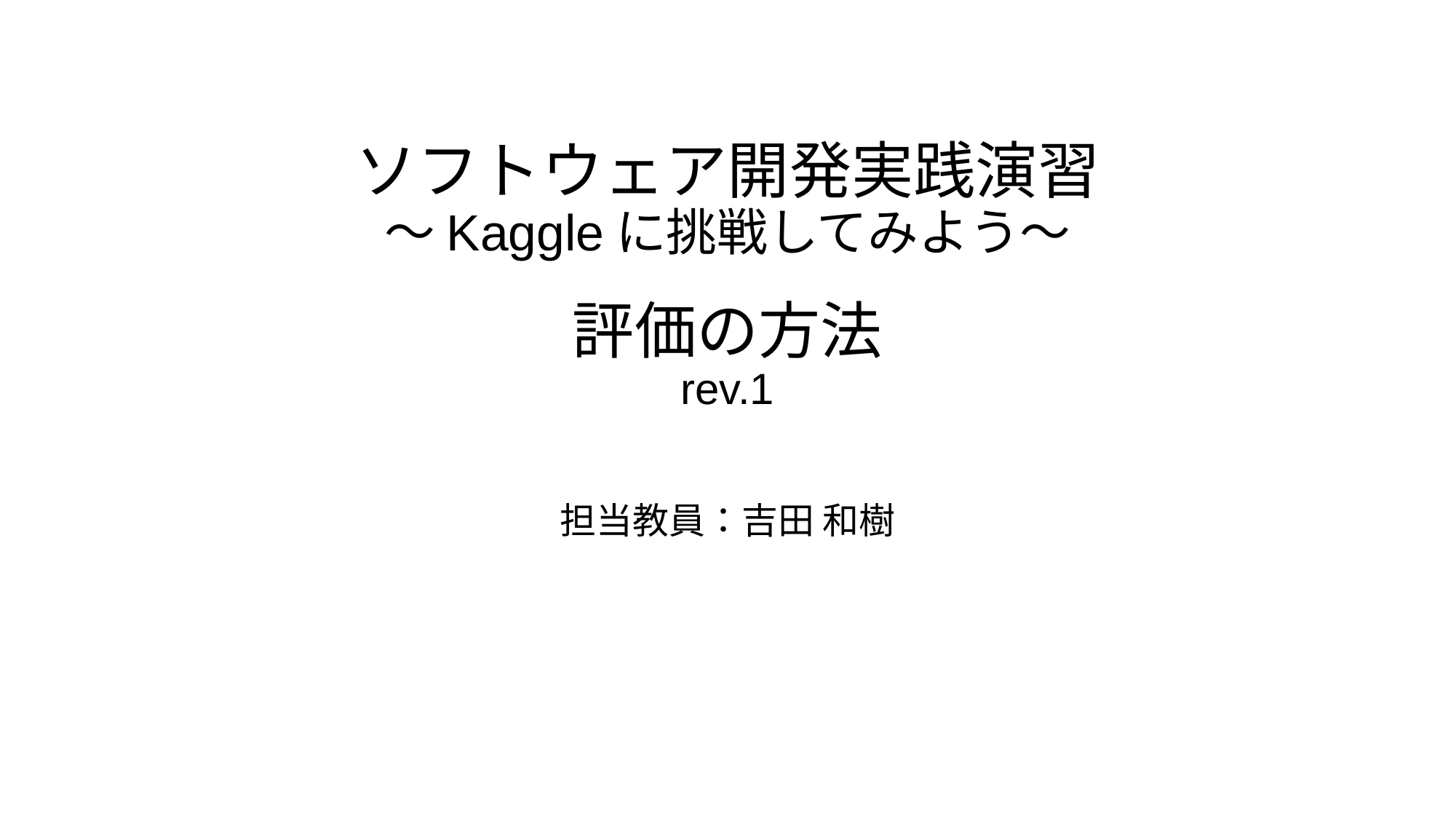

# ソフトウェア開発実践演習 ～Kaggleに挑戦してみよう～ 　 　 評価の方法 rev.1
担当教員：吉田 和樹